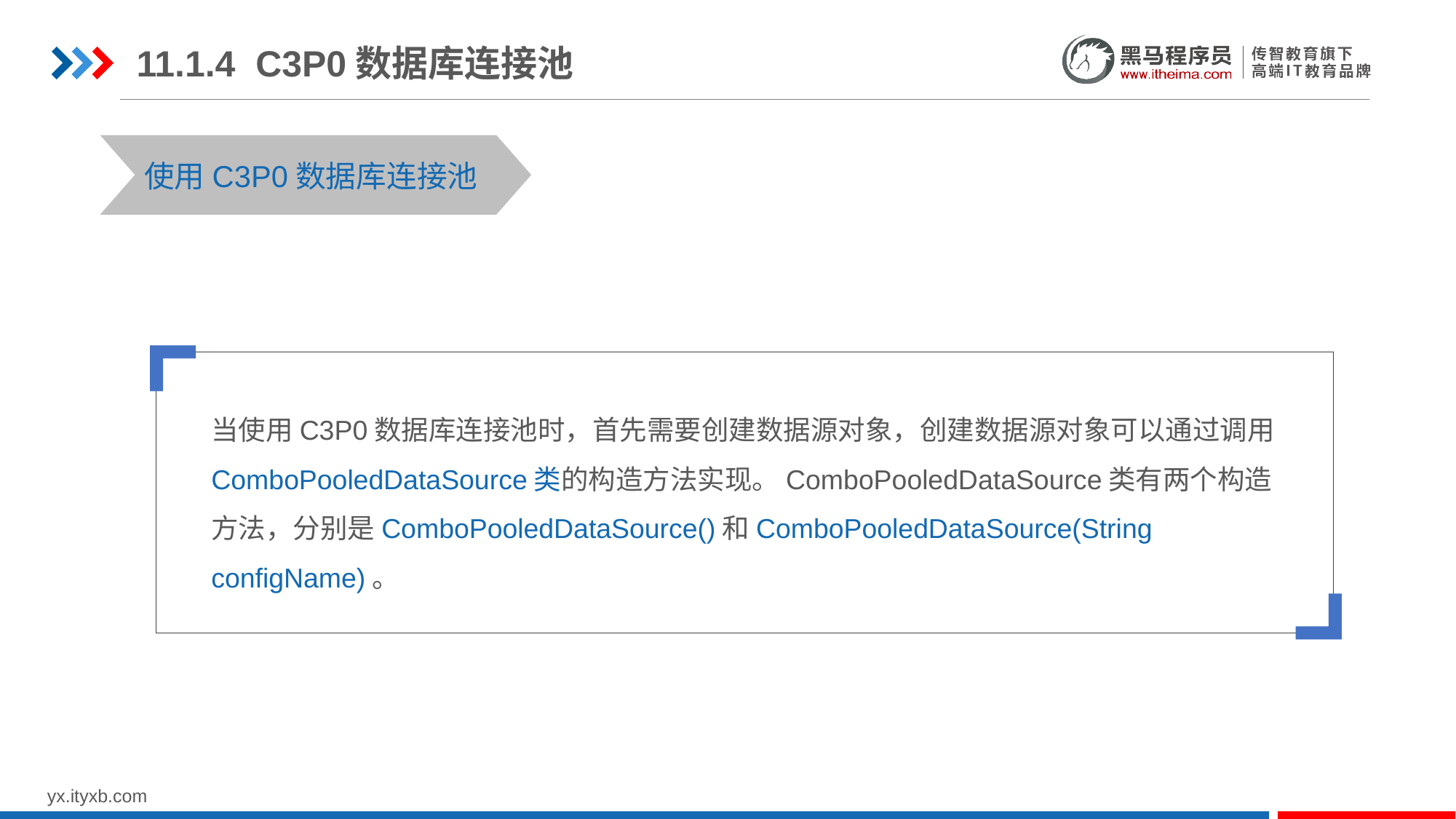

11.1.4  C3P0数据库连接池

STEP  01
STEP  03
使用C3P0数据库连接池

当使用C3P0数据库连接池时，首先需要创建数据源对象，创建数据源对象可以通过调用ComboPooledDataSource类的构造方法实现。ComboPooledDataSource类有两个构造方法，分别是ComboPooledDataSource()和ComboPooledDataSource(String configName)。